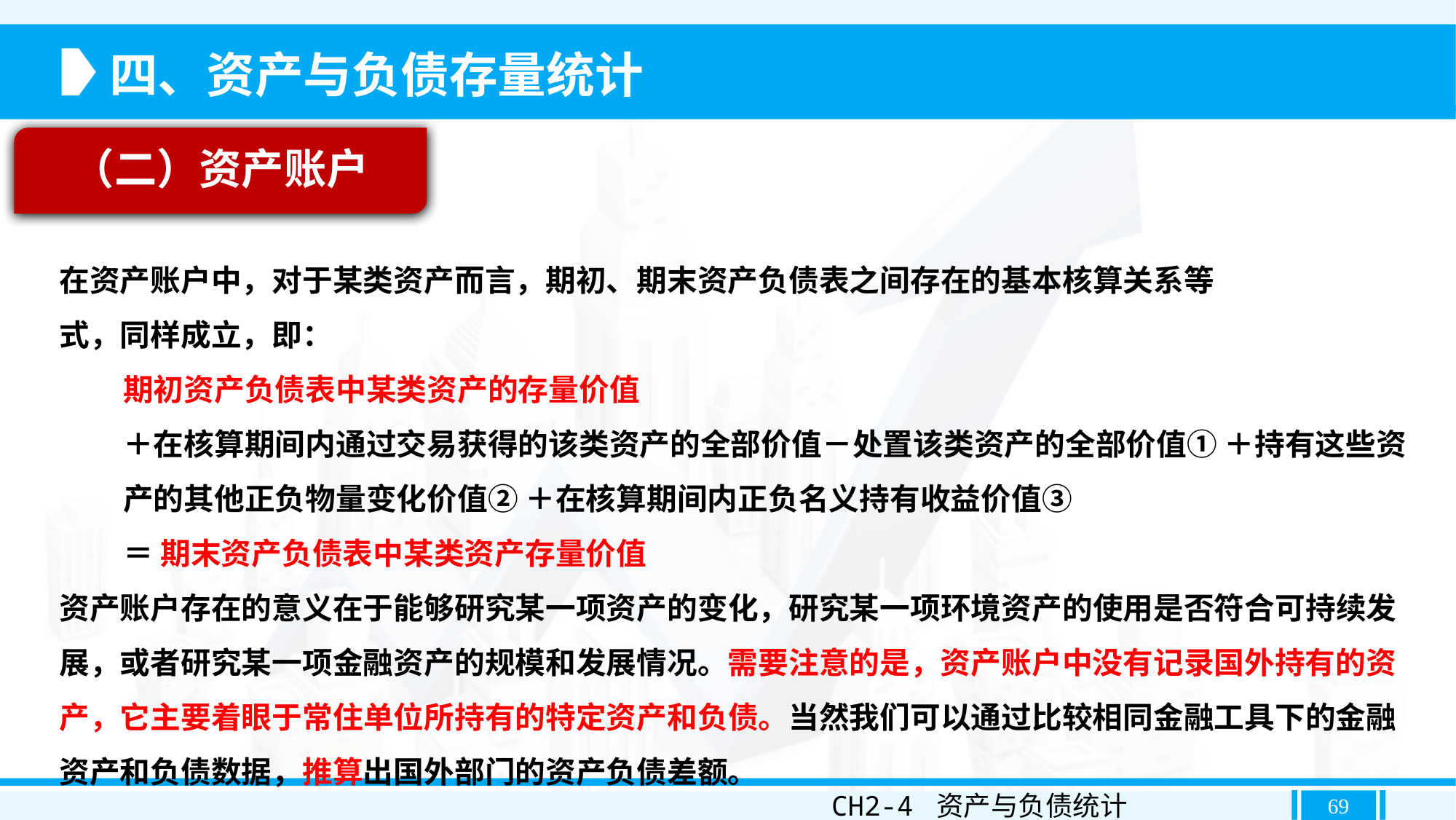

四、资产与负债存量统计

（二）资产账户
在资产账户中，对于某类资产而言，期初、期末资产负债表之间存在的基本核算关系等
式，同样成立，即：
期初资产负债表中某类资产的存量价值
＋在核算期间内通过交易获得的该类资产的全部价值－处置该类资产的全部价值① ＋持有这些资产的其他正负物量变化价值② ＋在核算期间内正负名义持有收益价值③
＝ 期末资产负债表中某类资产存量价值
资产账户存在的意义在于能够研究某一项资产的变化，研究某一项环境资产的使用是否符合可持续发展，或者研究某一项金融资产的规模和发展情况。需要注意的是，资产账户中没有记录国外持有的资产，它主要着眼于常住单位所持有的特定资产和负债。当然我们可以通过比较相同金融工具下的金融资产和负债数据，推算出国外部门的资产负债差额。
CH2-4 资产与负债统计
69